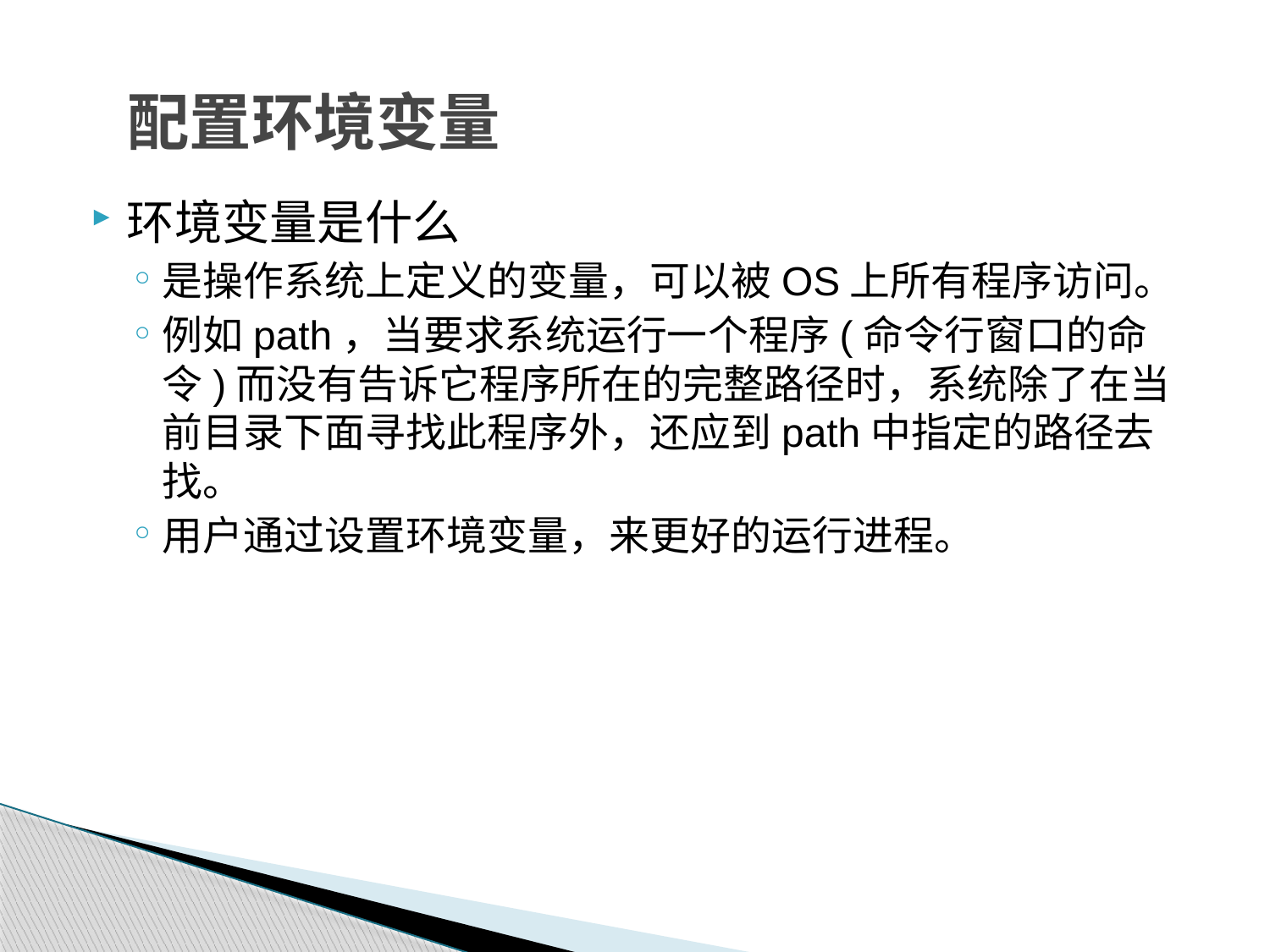

# 配置环境变量
环境变量是什么
是操作系统上定义的变量，可以被OS上所有程序访问。
例如path，当要求系统运行一个程序(命令行窗口的命令)而没有告诉它程序所在的完整路径时，系统除了在当前目录下面寻找此程序外，还应到path中指定的路径去找。
用户通过设置环境变量，来更好的运行进程。